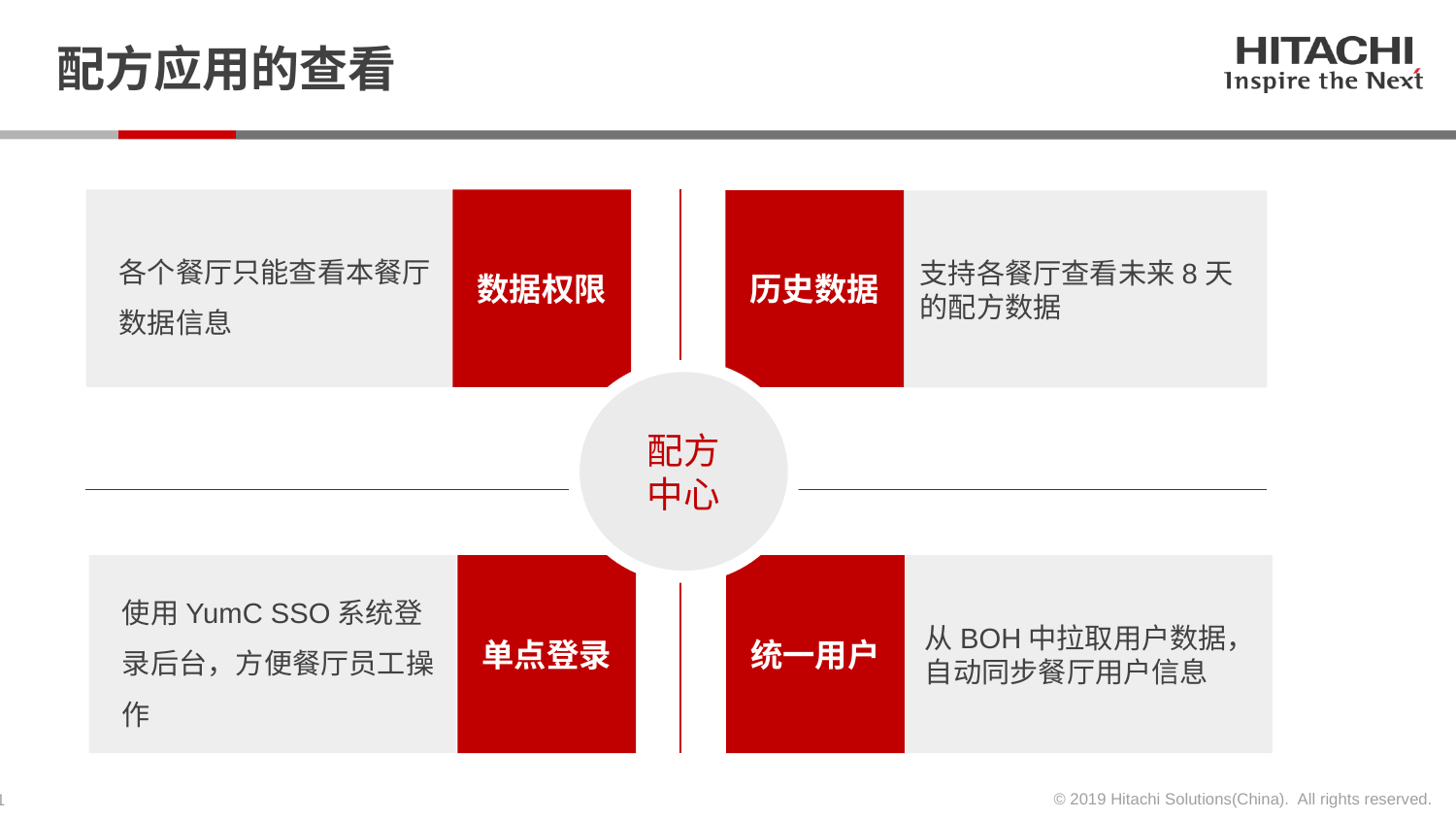

# 配方应用的查看
各个餐厅只能查看本餐厅数据信息
数据权限
历史数据
支持各餐厅查看未来8天的配方数据
配方
中心
从BOH中拉取用户数据，自动同步餐厅用户信息
使用YumC SSO系统登录后台，方便餐厅员工操作
单点登录
统一用户